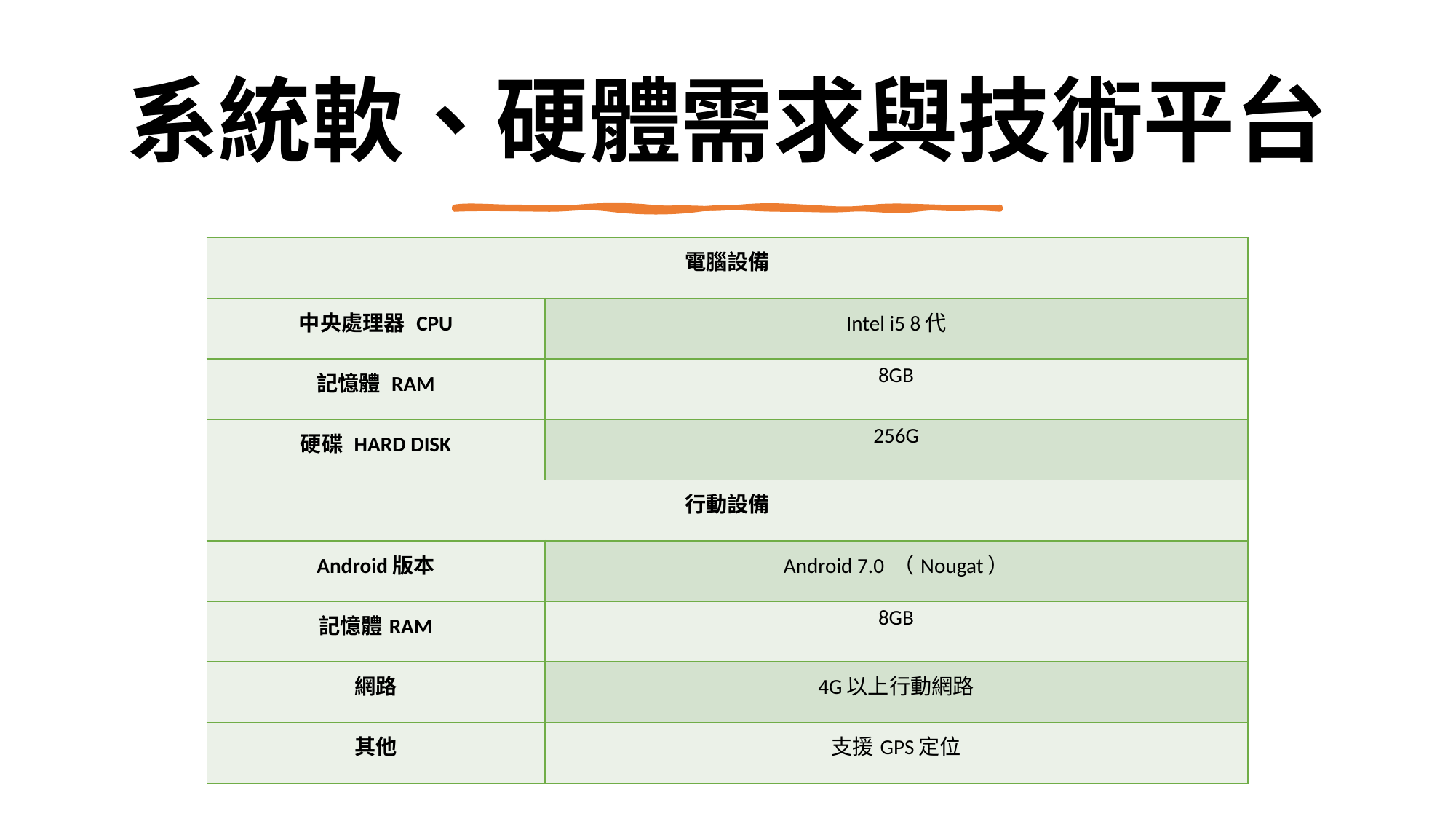

# 系統軟、硬體需求與技術平台

| 電腦設備 |  |
| --- | --- |
| 中央處理器 CPU | Intel i5 8代 |
| 記憶體 RAM | 8GB |
| 硬碟 HARD DISK | 256G |
| 行動設備 |  |
| Android版本 | Android 7.0 （Nougat） |
| 記憶體RAM | 8GB |
| 網路 | 4G以上行動網路 |
| 其他 | 支援GPS定位 |